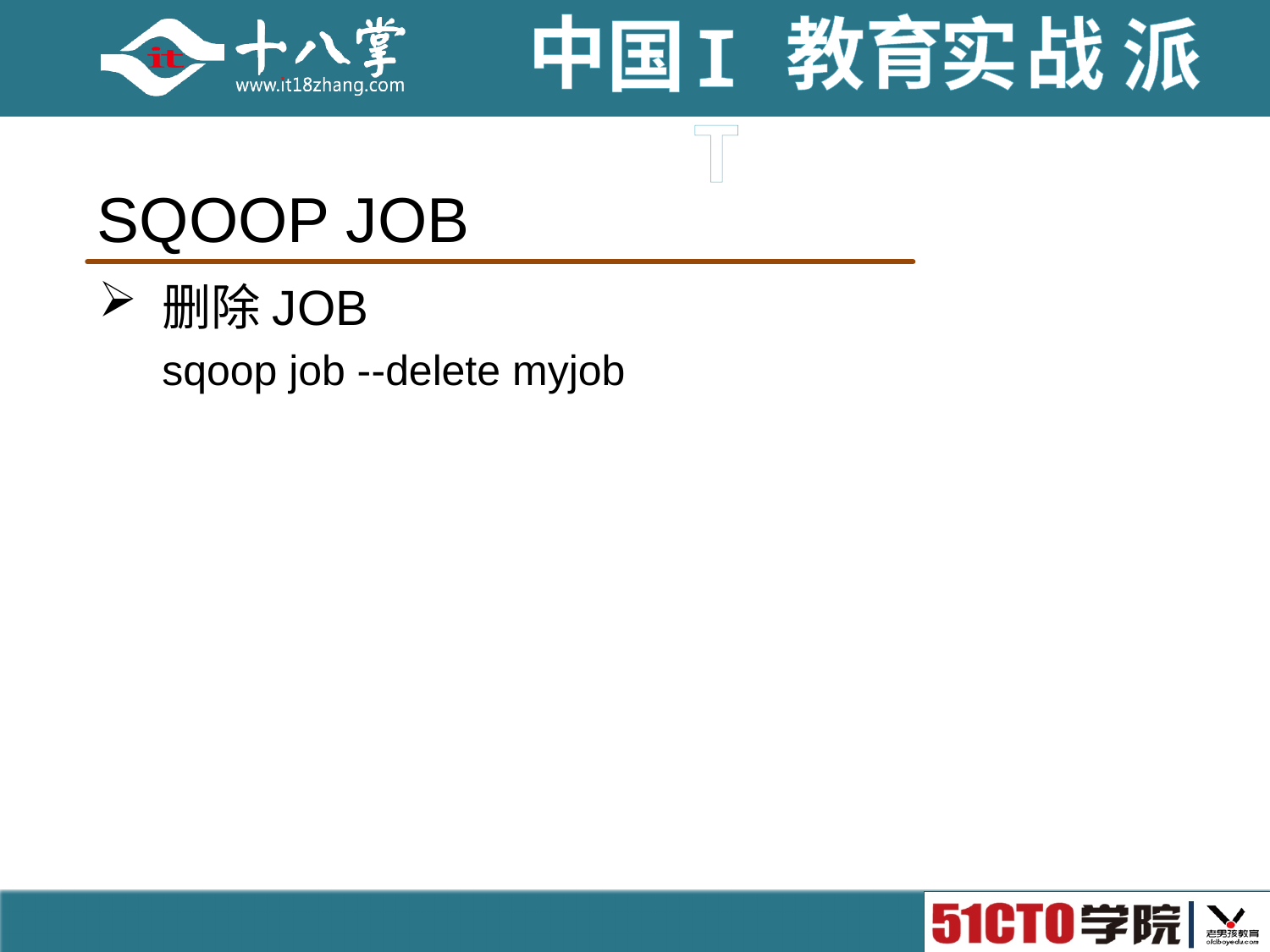

# SQOOP JOB
删除JOB
sqoop job --delete myjob